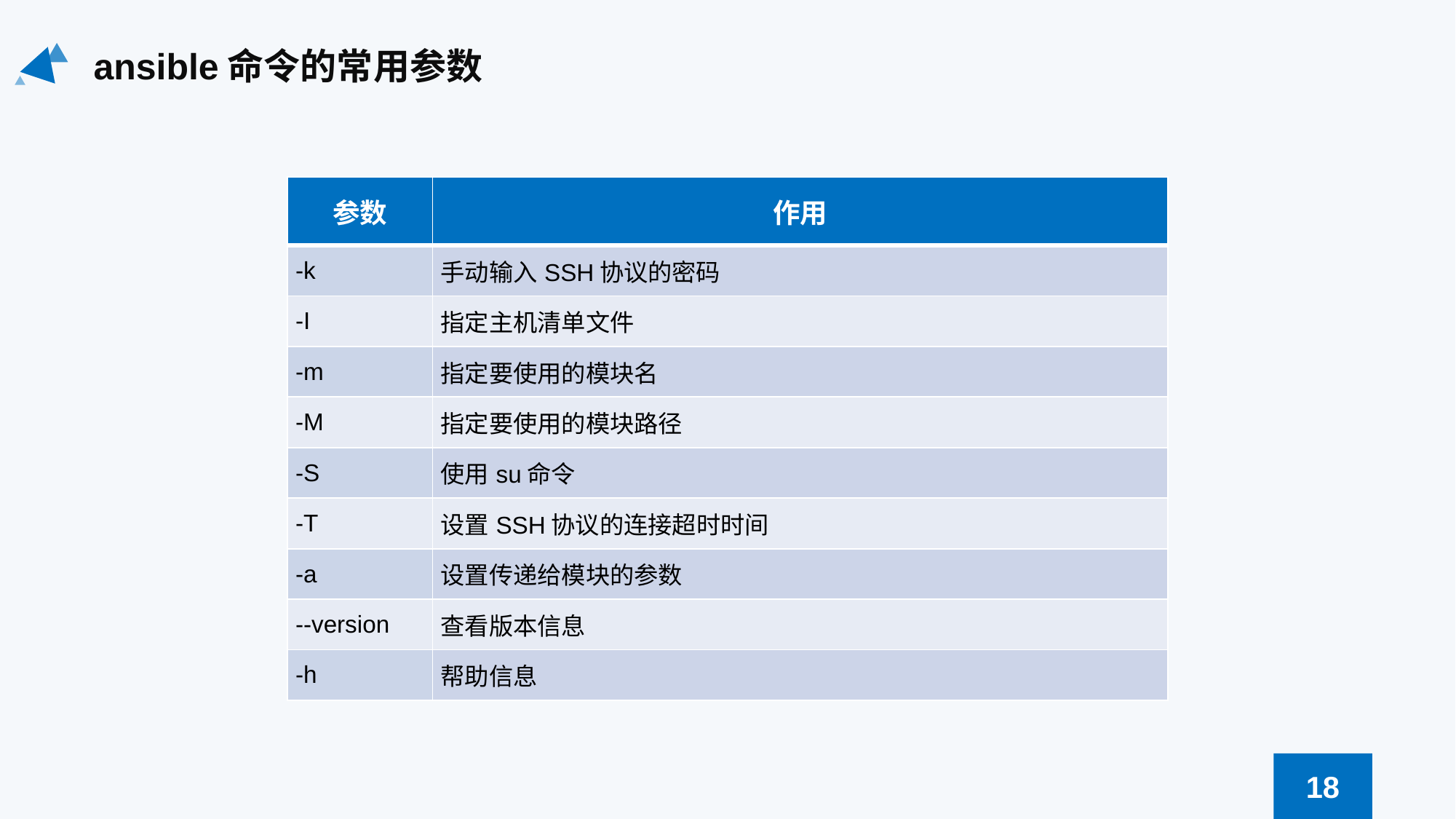

ansible命令的常用参数

| 参数 | 作用 |
| --- | --- |
| -k | 手动输入SSH协议的密码 |
| -I | 指定主机清单文件 |
| -m | 指定要使用的模块名 |
| -M | 指定要使用的模块路径 |
| -S | 使用su命令 |
| -T | 设置SSH协议的连接超时时间 |
| -a | 设置传递给模块的参数 |
| --version | 查看版本信息 |
| -h | 帮助信息 |

18